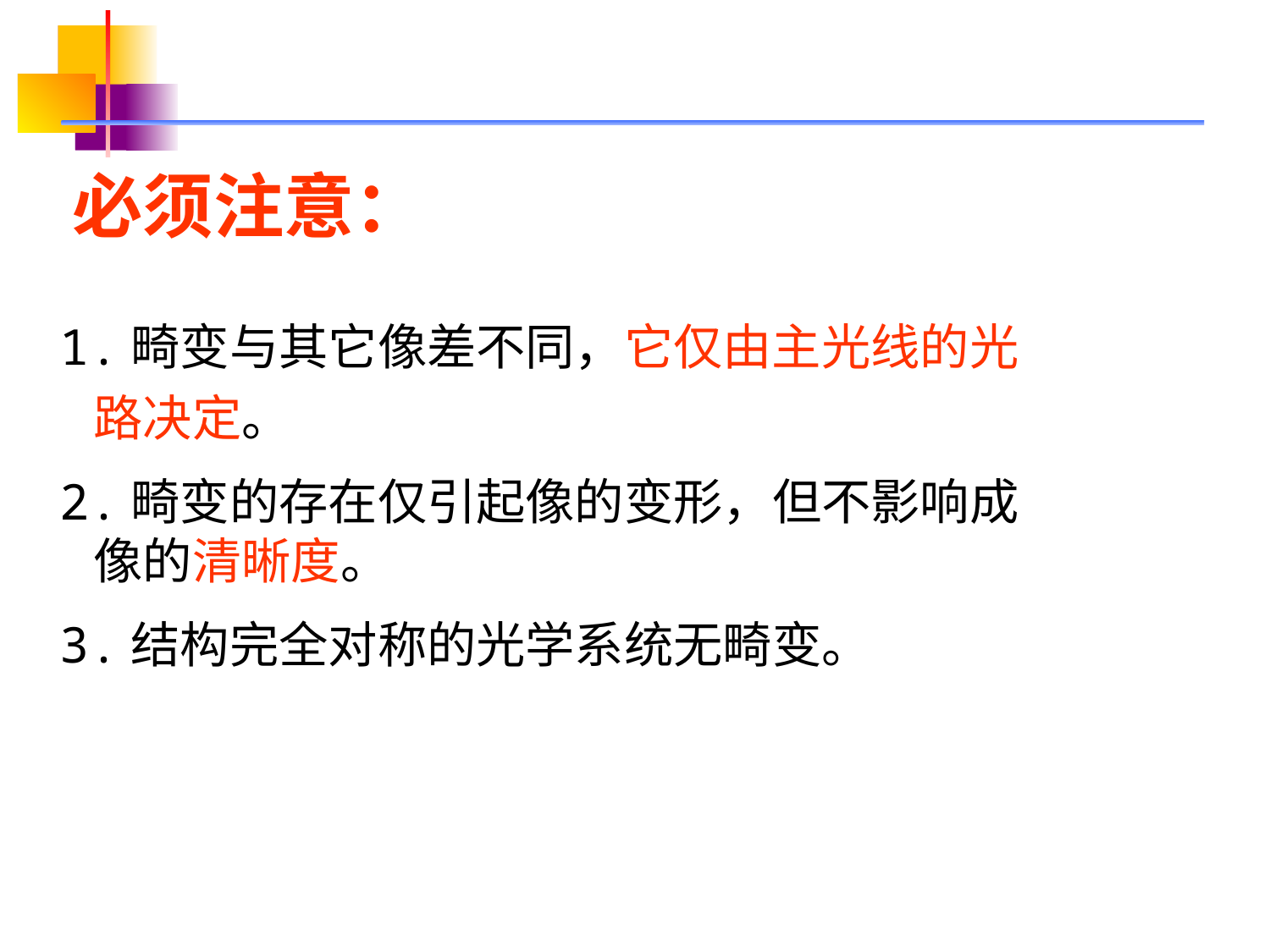

必须注意：
1.畸变与其它像差不同，它仅由主光线的光
  路决定。
2.畸变的存在仅引起像的变形，但不影响成
  像的清晰度。
3.结构完全对称的光学系统无畸变。